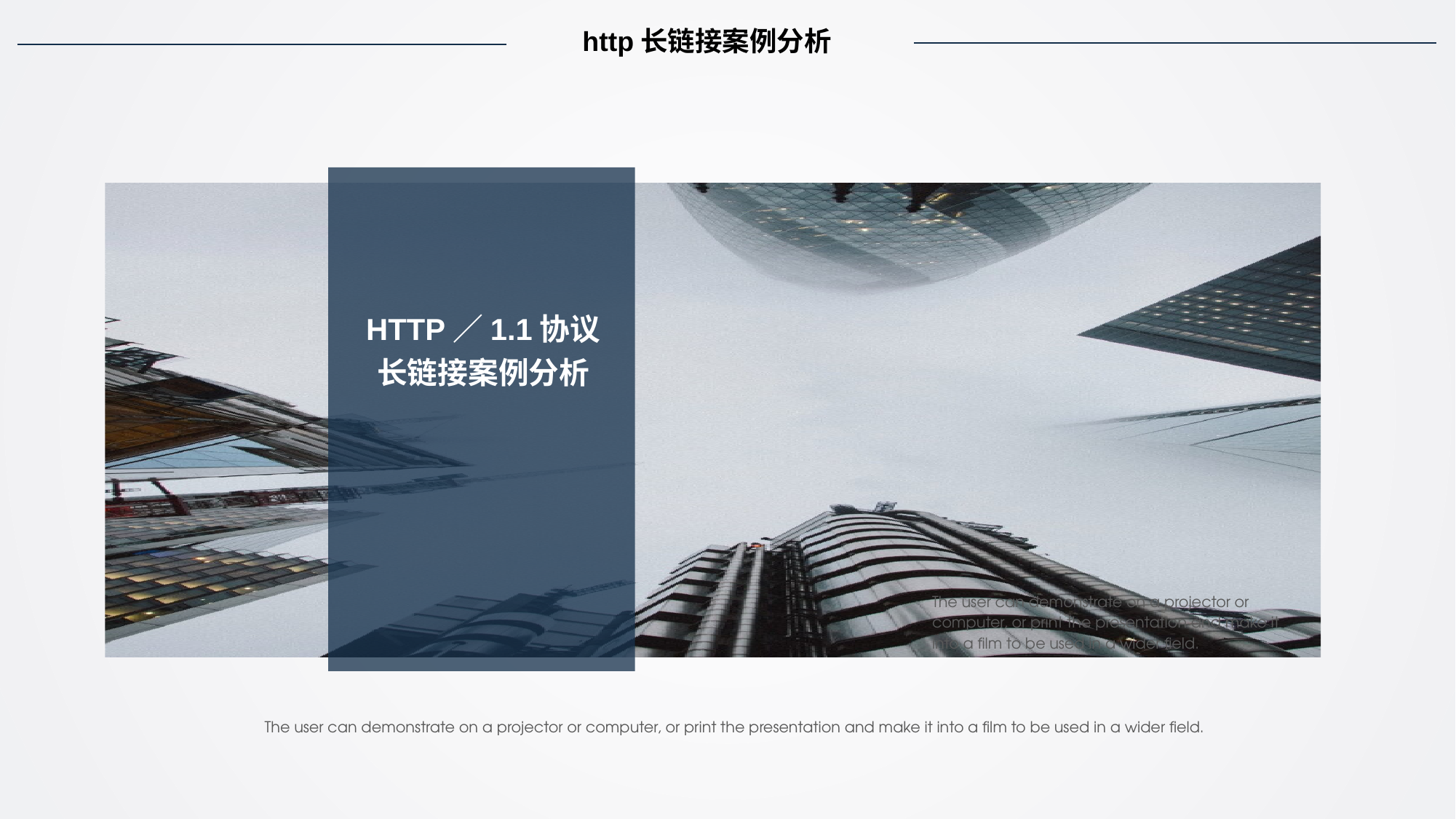

http长链接案例分析

HTTP／1.1协议
长链接案例分析
The user can demonstrate on a projector or computer, or print the presentation and make it into a film to be used in a wider field.
The user can demonstrate on a projector or computer, or print the presentation and make it into a film to be used in a wider field.